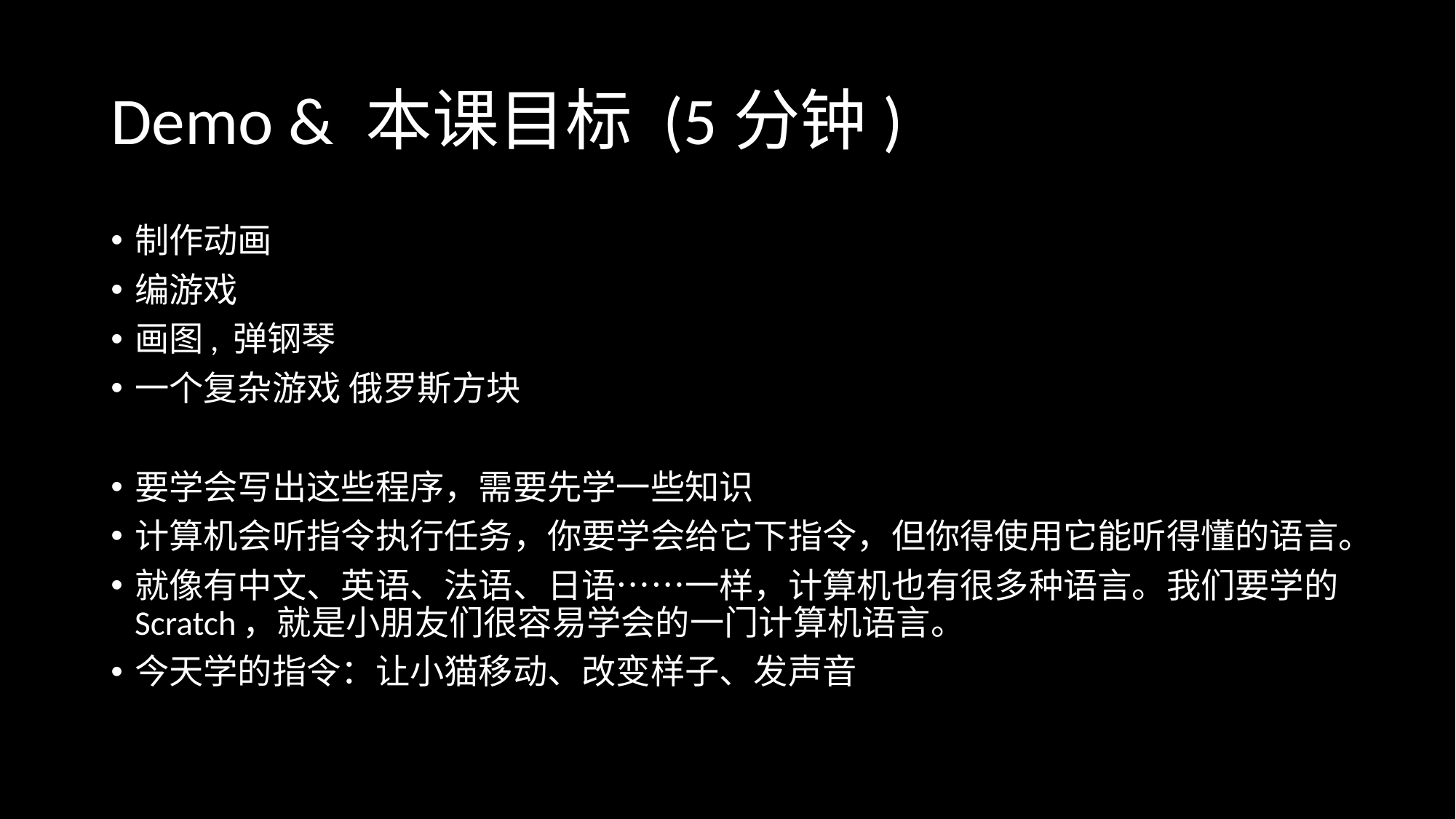

# Demo & 本课目标 (5分钟)
制作动画
编游戏
画图, 弹钢琴
一个复杂游戏 俄罗斯方块

要学会写出这些程序，需要先学一些知识
计算机会听指令执行任务，你要学会给它下指令，但你得使用它能听得懂的语言。
就像有中文、英语、法语、日语……一样，计算机也有很多种语言。我们要学的Scratch，就是小朋友们很容易学会的一门计算机语言。
今天学的指令：让小猫移动、改变样子、发声音